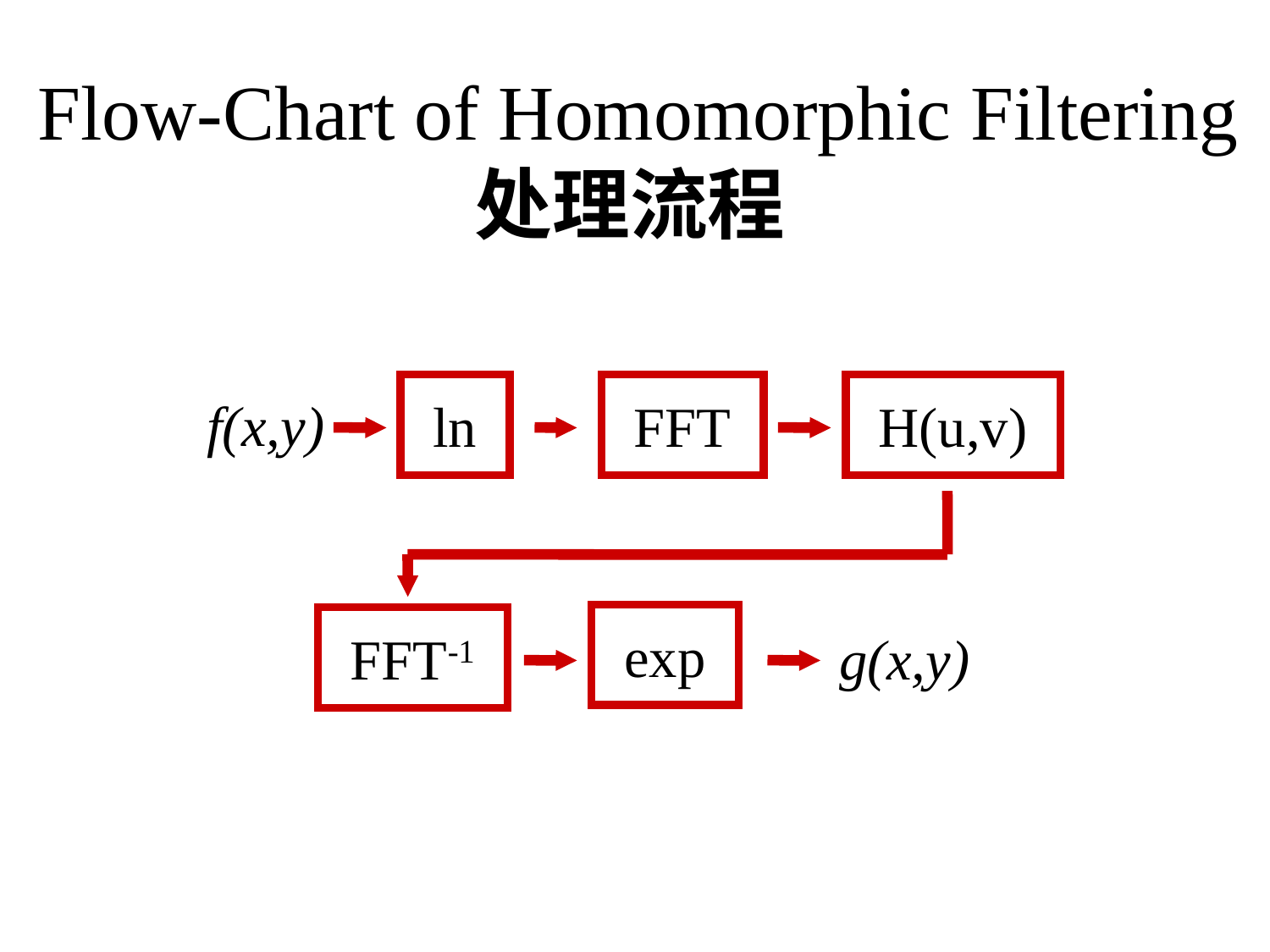

Flow-Chart of Homomorphic Filtering
处理流程
f(x,y)
ln
FFT
H(u,v)

exp
FFT-1
g(x,y)